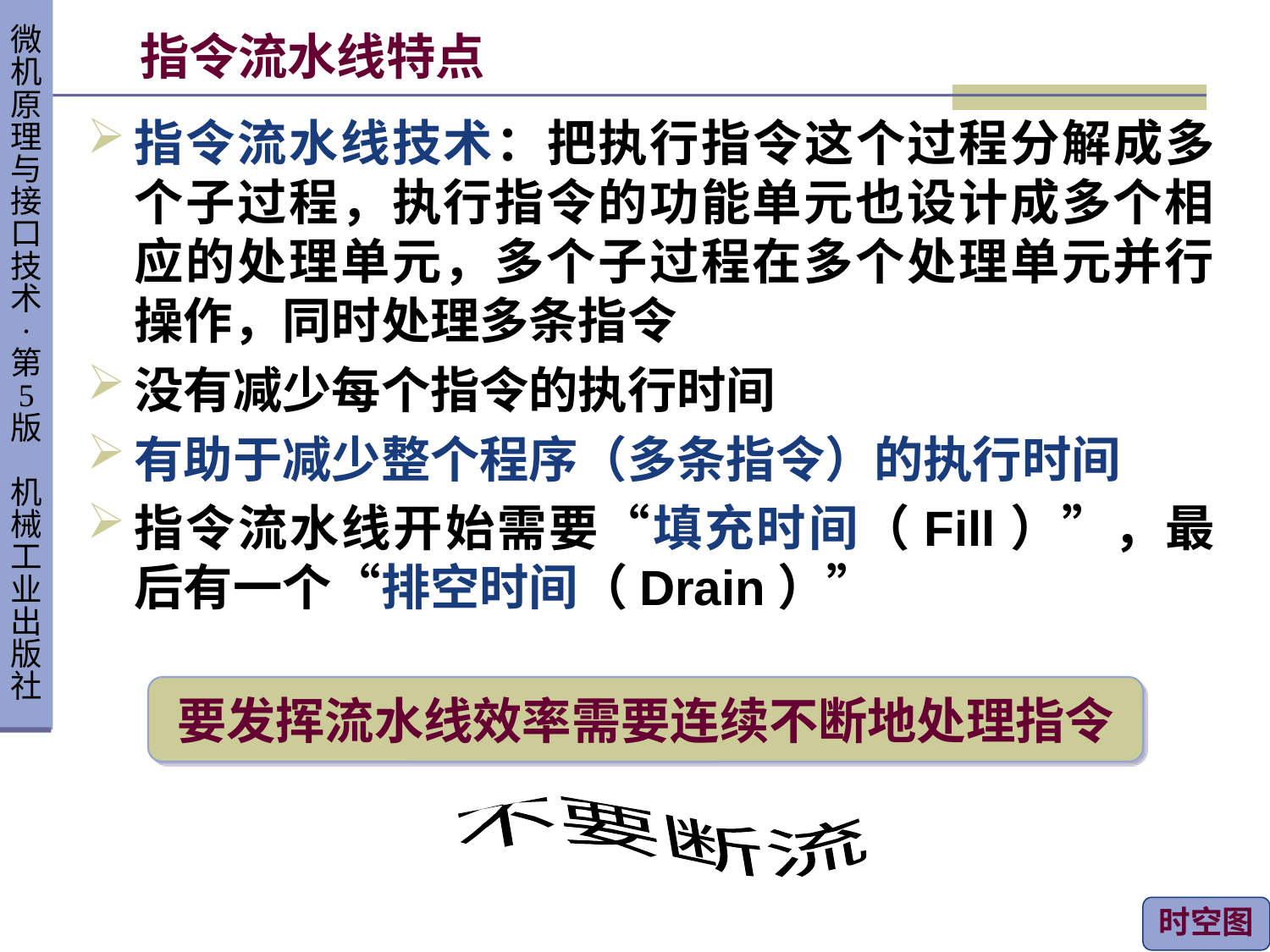

# 指令流水线特点
指令流水线技术：把执行指令这个过程分解成多个子过程，执行指令的功能单元也设计成多个相应的处理单元，多个子过程在多个处理单元并行操作，同时处理多条指令
没有减少每个指令的执行时间
有助于减少整个程序（多条指令）的执行时间
指令流水线开始需要“填充时间（Fill）”，最后有一个“排空时间（Drain）”
要发挥流水线效率需要连续不断地处理指令
不要断流
时空图